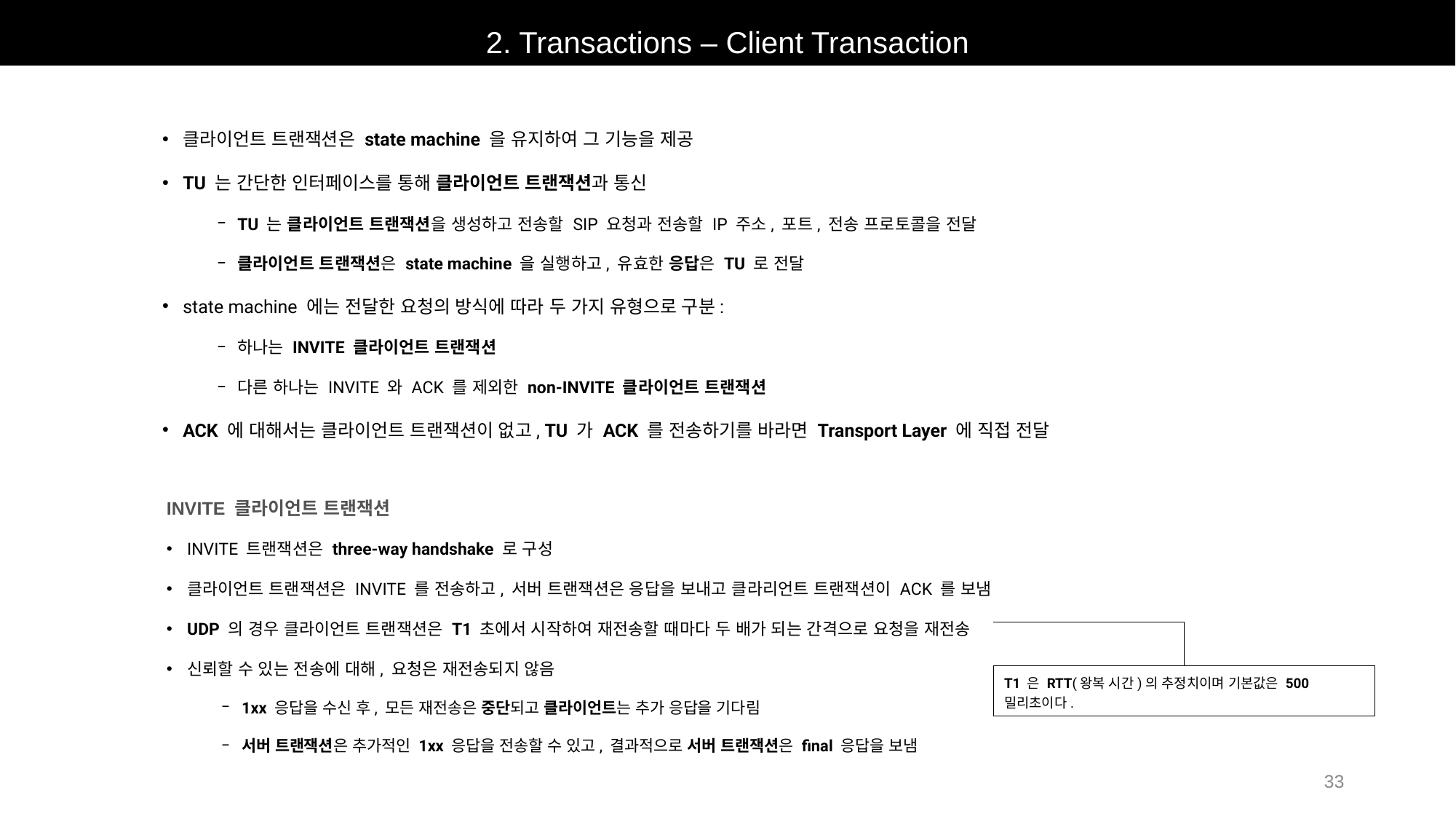

# 2. Transactions – Client Transaction
클라이언트 트랜잭션은 state machine 을 유지하여 그 기능을 제공
TU 는 간단한 인터페이스를 통해 클라이언트 트랜잭션과 통신
TU 는 클라이언트 트랜잭션을 생성하고 전송할 SIP 요청과 전송할 IP 주소, 포트, 전송 프로토콜을 전달
클라이언트 트랜잭션은 state machine 을 실행하고, 유효한 응답은 TU 로 전달
state machine 에는 전달한 요청의 방식에 따라 두 가지 유형으로 구분:
하나는 INVITE 클라이언트 트랜잭션
다른 하나는 INVITE 와 ACK 를 제외한 non-INVITE 클라이언트 트랜잭션
ACK 에 대해서는 클라이언트 트랜잭션이 없고, TU 가 ACK 를 전송하기를 바라면 Transport Layer 에 직접 전달
INVITE 클라이언트 트랜잭션
INVITE 트랜잭션은 three-way handshake 로 구성
클라이언트 트랜잭션은 INVITE 를 전송하고, 서버 트랜잭션은 응답을 보내고 클라리언트 트랜잭션이 ACK 를 보냄
UDP 의 경우 클라이언트 트랜잭션은 T1 초에서 시작하여 재전송할 때마다 두 배가 되는 간격으로 요청을 재전송
신뢰할 수 있는 전송에 대해, 요청은 재전송되지 않음
1xx 응답을 수신 후, 모든 재전송은 중단되고 클라이언트는 추가 응답을 기다림
서버 트랜잭션은 추가적인 1xx 응답을 전송할 수 있고, 결과적으로 서버 트랜잭션은 final 응답을 보냄
T1 은 RTT(왕복 시간)의 추정치이며 기본값은 500밀리초이다.
33